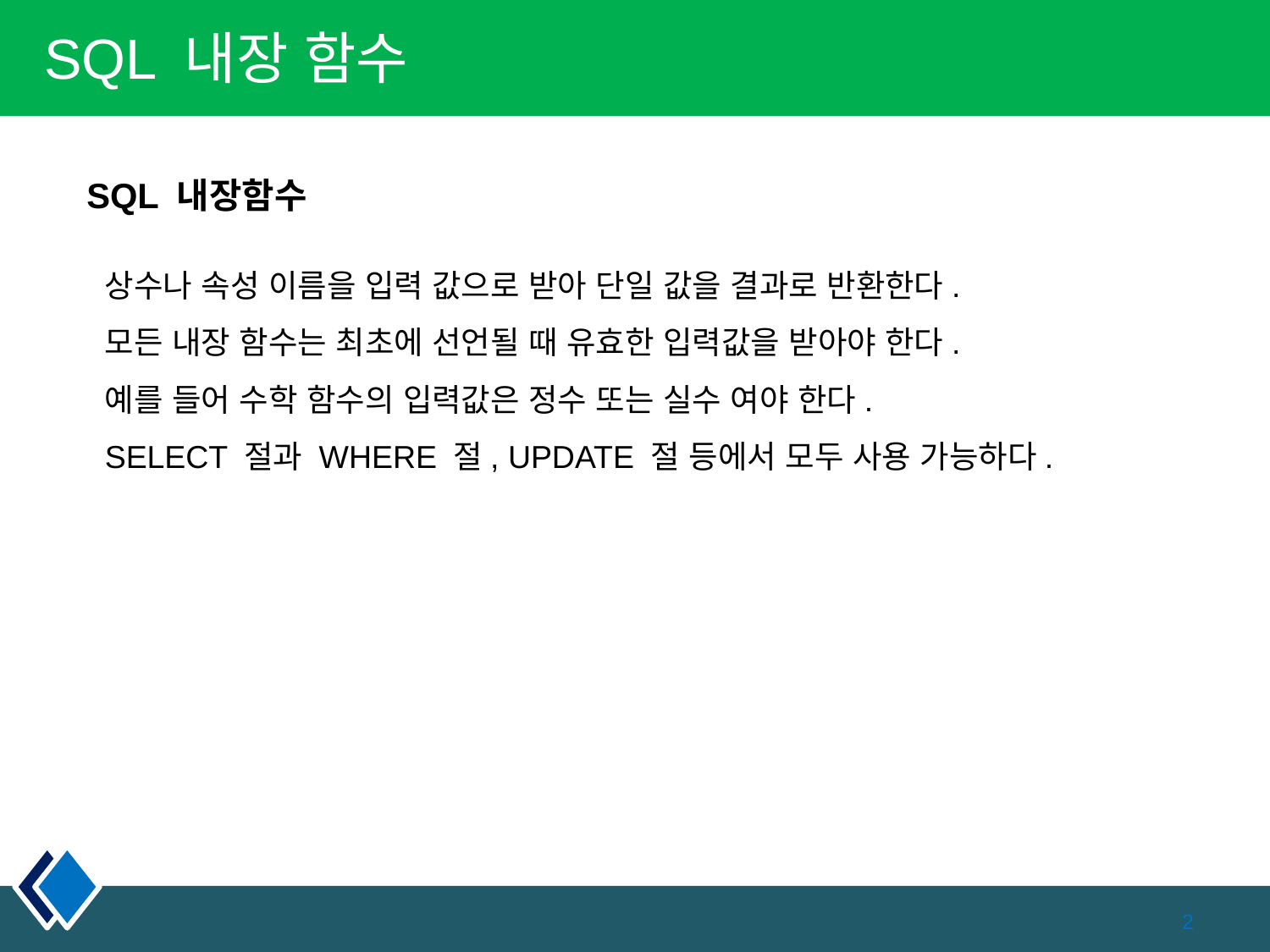

# SQL 내장 함수
 SQL 내장함수
상수나 속성 이름을 입력 값으로 받아 단일 값을 결과로 반환한다.
모든 내장 함수는 최초에 선언될 때 유효한 입력값을 받아야 한다.
예를 들어 수학 함수의 입력값은 정수 또는 실수 여야 한다.
SELECT 절과 WHERE 절, UPDATE 절 등에서 모두 사용 가능하다.
2